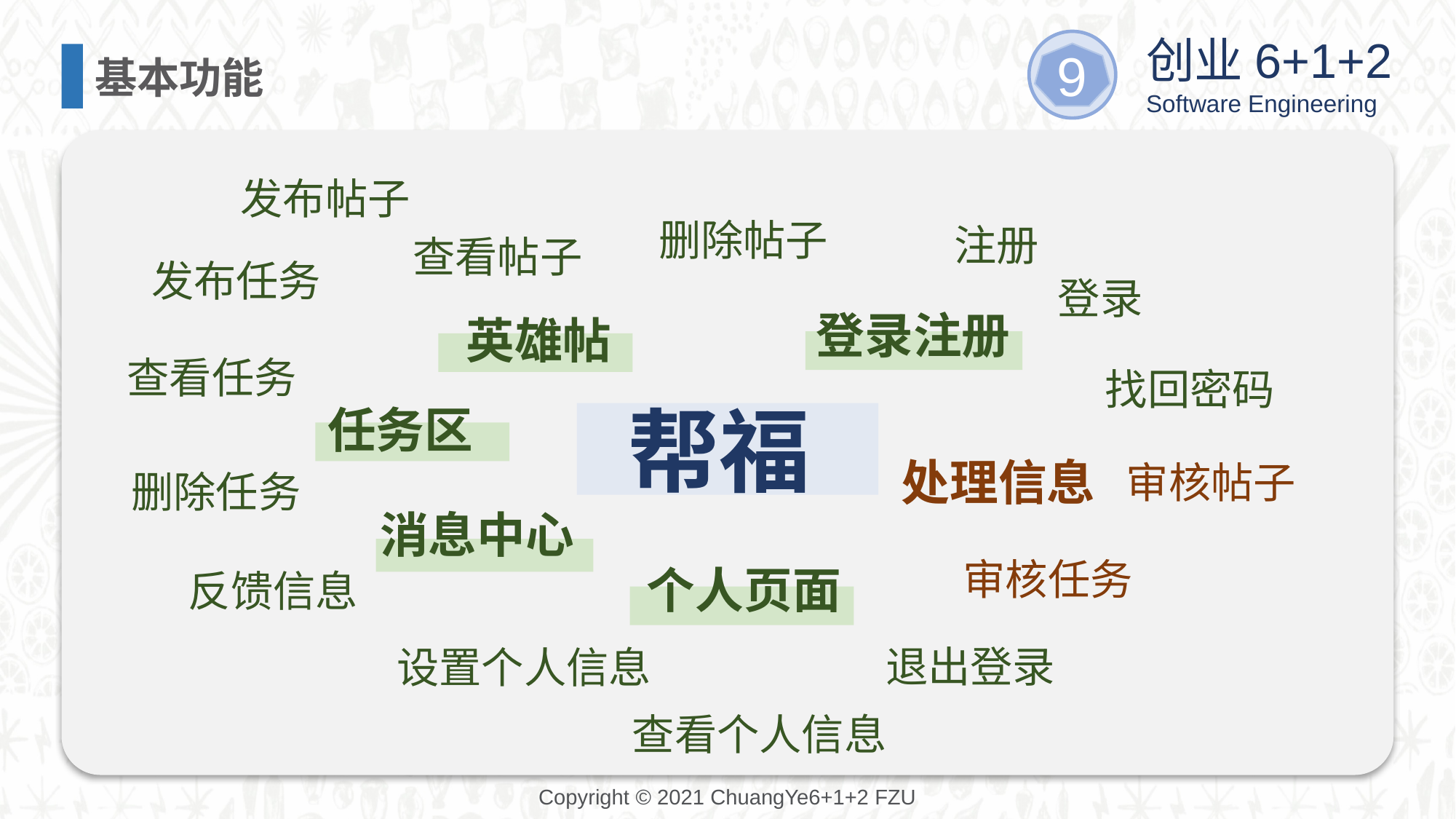

基本功能
发布帖子
删除帖子
注册
查看帖子
发布任务
登录
登录注册

英雄帖

查看任务
找回密码
帮福

任务区

处理信息
审核帖子
删除任务
消息中心

审核任务
个人页面

反馈信息
退出登录
设置个人信息
查看个人信息